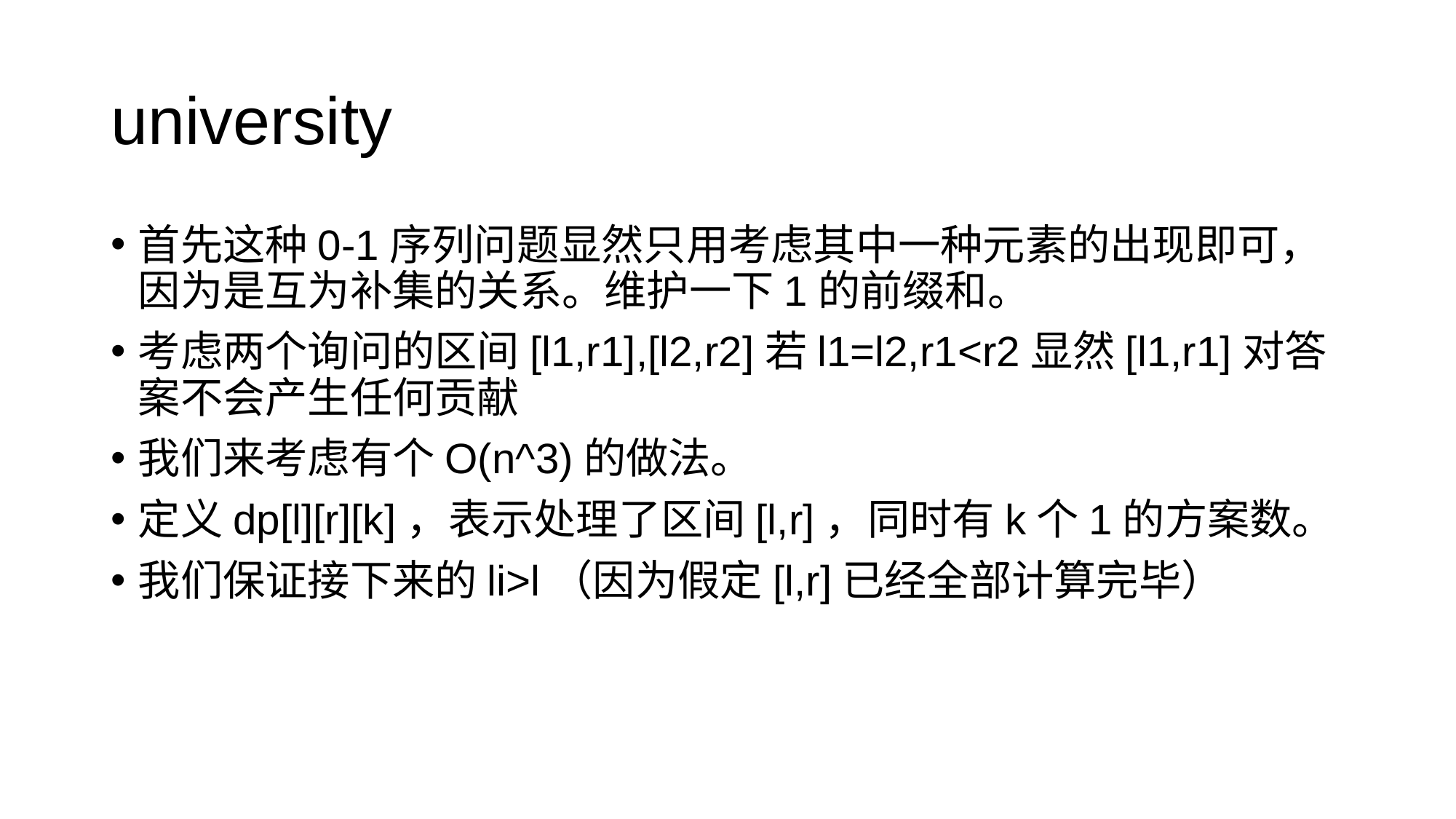

# university
首先这种0-1序列问题显然只用考虑其中一种元素的出现即可，因为是互为补集的关系。维护一下1的前缀和。
考虑两个询问的区间[l1,r1],[l2,r2]若l1=l2,r1<r2显然[l1,r1]对答案不会产生任何贡献
我们来考虑有个O(n^3)的做法。
定义dp[l][r][k]，表示处理了区间[l,r]，同时有k个1的方案数。
我们保证接下来的li>l（因为假定[l,r]已经全部计算完毕）